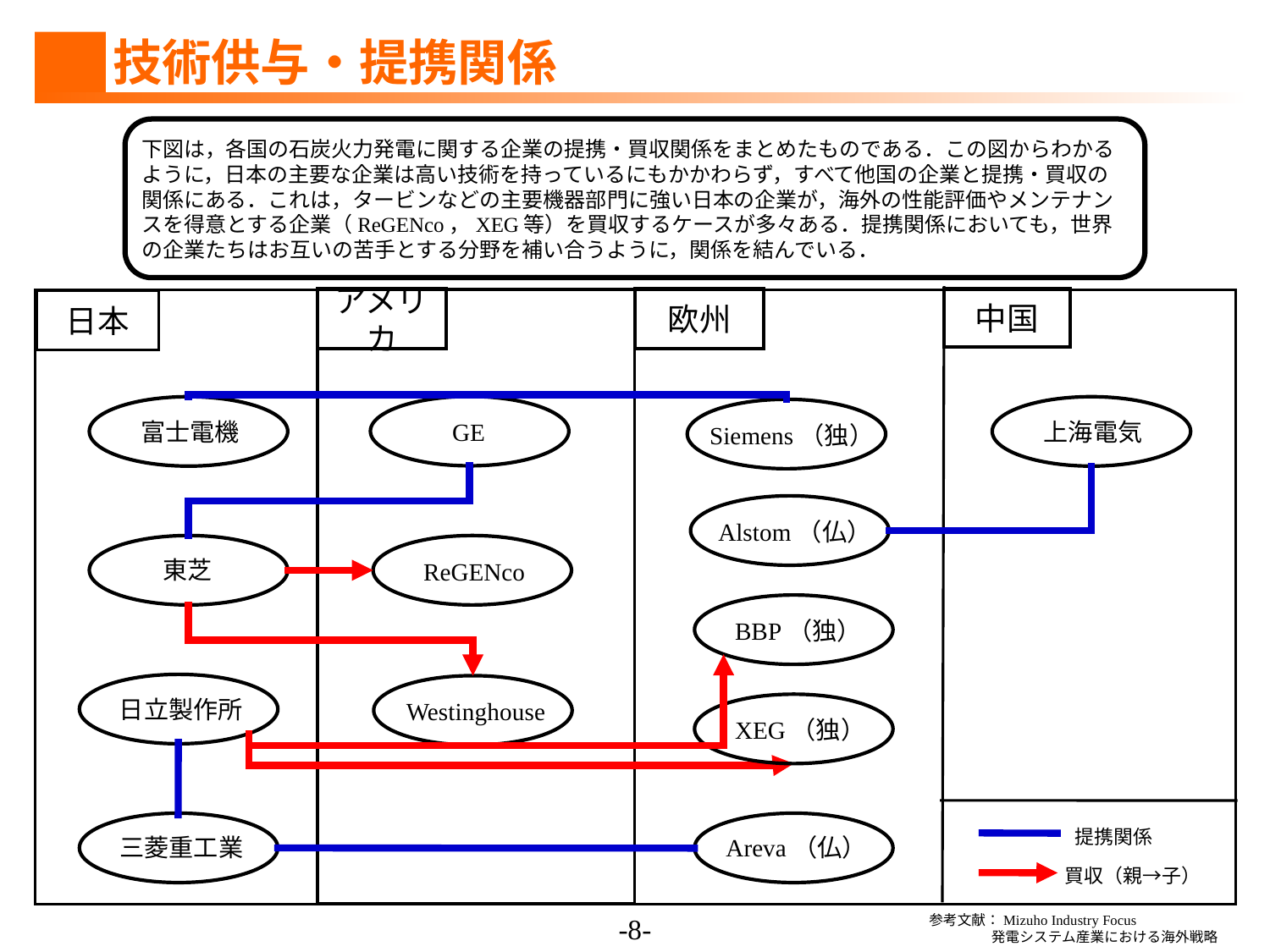

技術供与・提携関係

下図は，各国の石炭火力発電に関する企業の提携・買収関係をまとめたものである．この図からわかるように，日本の主要な企業は高い技術を持っているにもかかわらず，すべて他国の企業と提携・買収の関係にある．これは，タービンなどの主要機器部門に強い日本の企業が，海外の性能評価やメンテナンスを得意とする企業（ReGENco，XEG等）を買収するケースが多々ある．提携関係においても，世界の企業たちはお互いの苦手とする分野を補い合うように，関係を結んでいる．

中国

アメリカ
欧州

日本

GE
富士電機
上海電気
Siemens（独）

Alstom（仏）

東芝
ReGENco

BBP（独）

日立製作所
Westinghouse

XEG（独）

提携関係
三菱重工業
Areva（仏）

買収（親→子）
参考文献：Mizuho Industry Focus
	発電システム産業における海外戦略
-8-